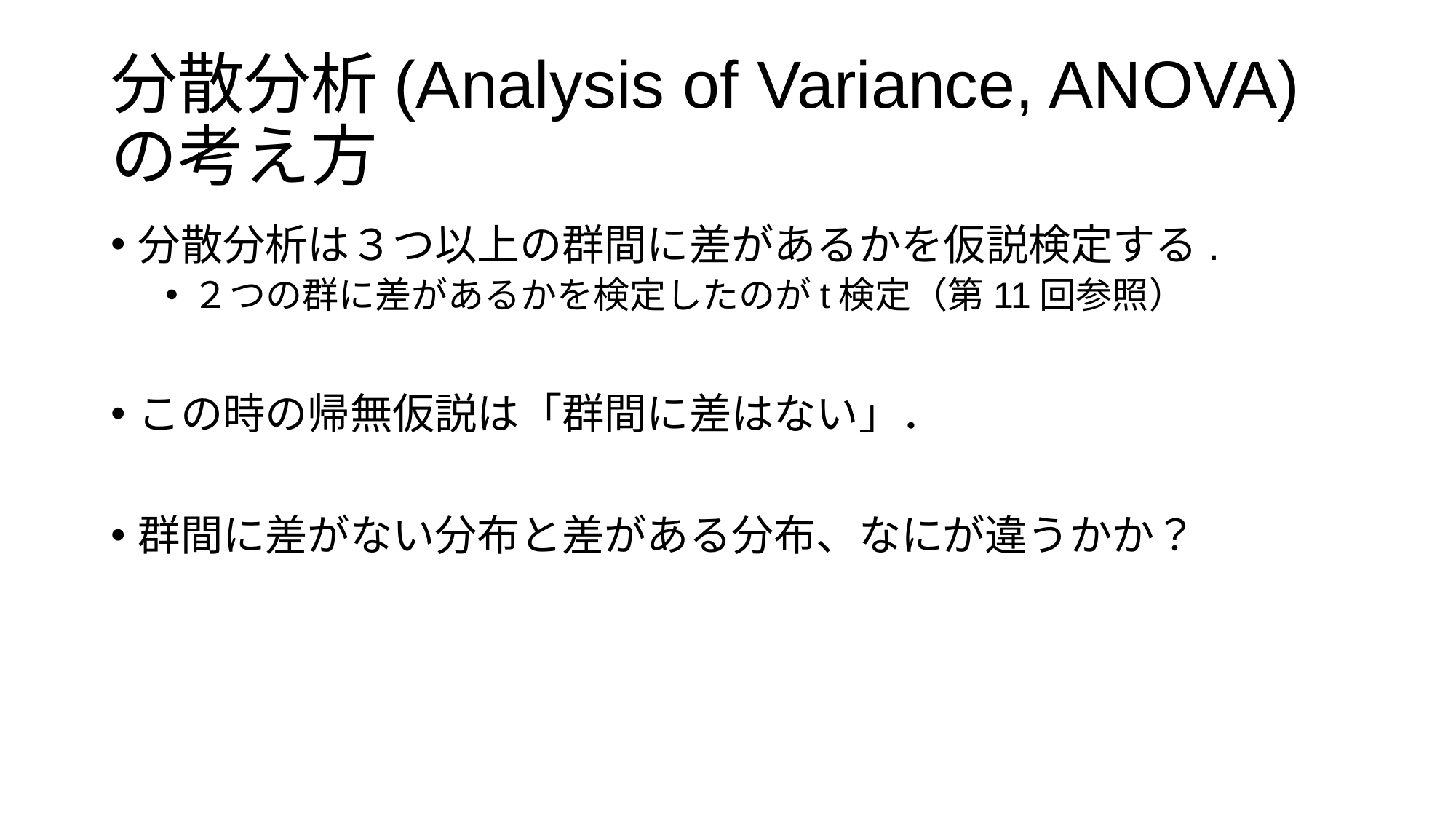

# 分散分析(Analysis of Variance, ANOVA) の考え方
分散分析は３つ以上の群間に差があるかを仮説検定する.
２つの群に差があるかを検定したのがt検定（第11回参照）

この時の帰無仮説は「群間に差はない」．

群間に差がない分布と差がある分布、なにが違うかか？